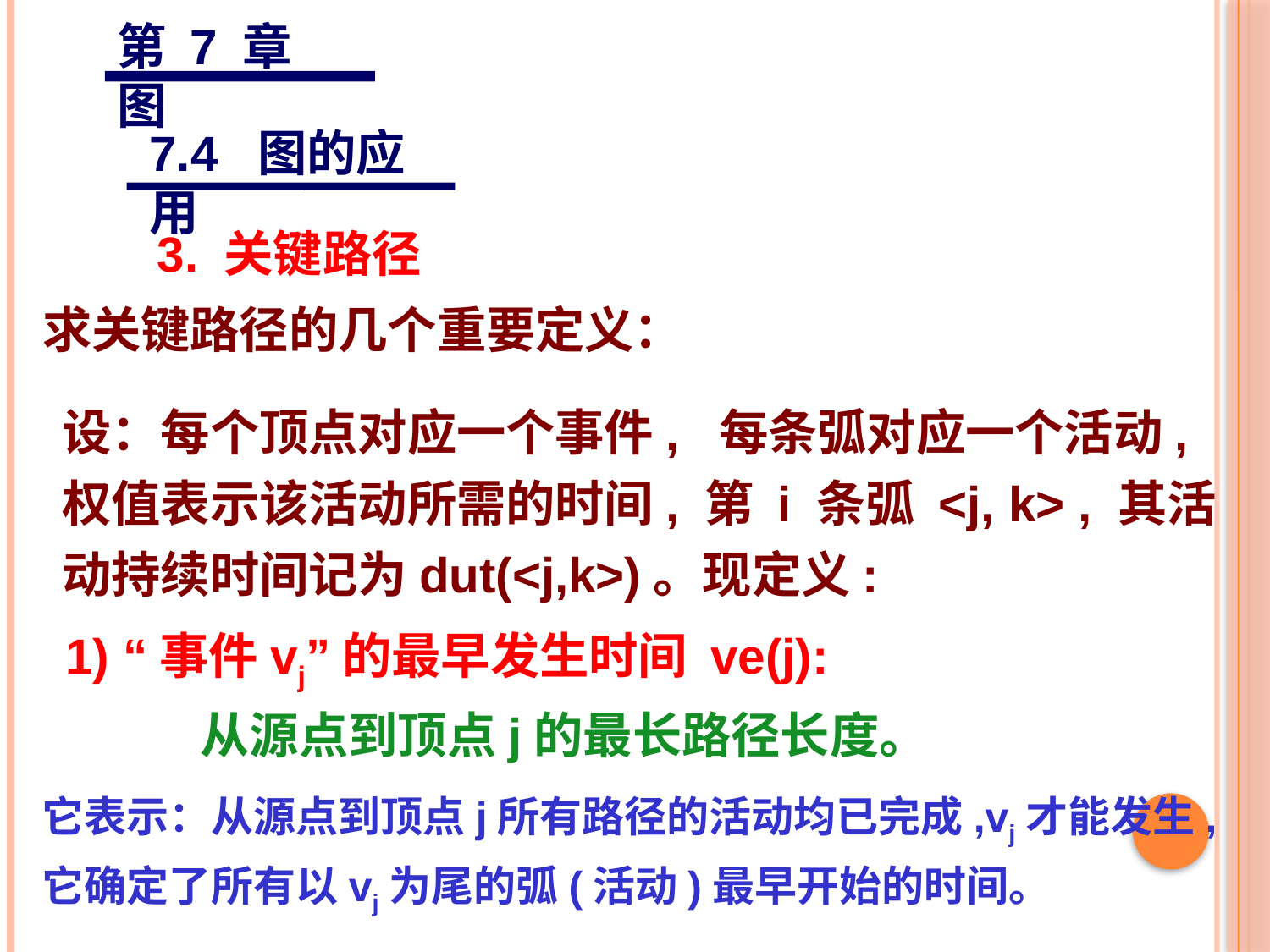

第 7 章  图

7.4  图的应用

3. 关键路径
# 求关键路径的几个重要定义：
设：每个顶点对应一个事件,  每条弧对应一个活动,  权值表示该活动所需的时间, 第 i 条弧 <j, k> , 其活动持续时间记为dut(<j,k>)。现定义:
1) “事件vj”的最早发生时间 ve(j):
           从源点到顶点j的最长路径长度。
它表示：从源点到顶点j所有路径的活动均已完成,vj才能发生,它确定了所有以vj为尾的弧(活动)最早开始的时间。